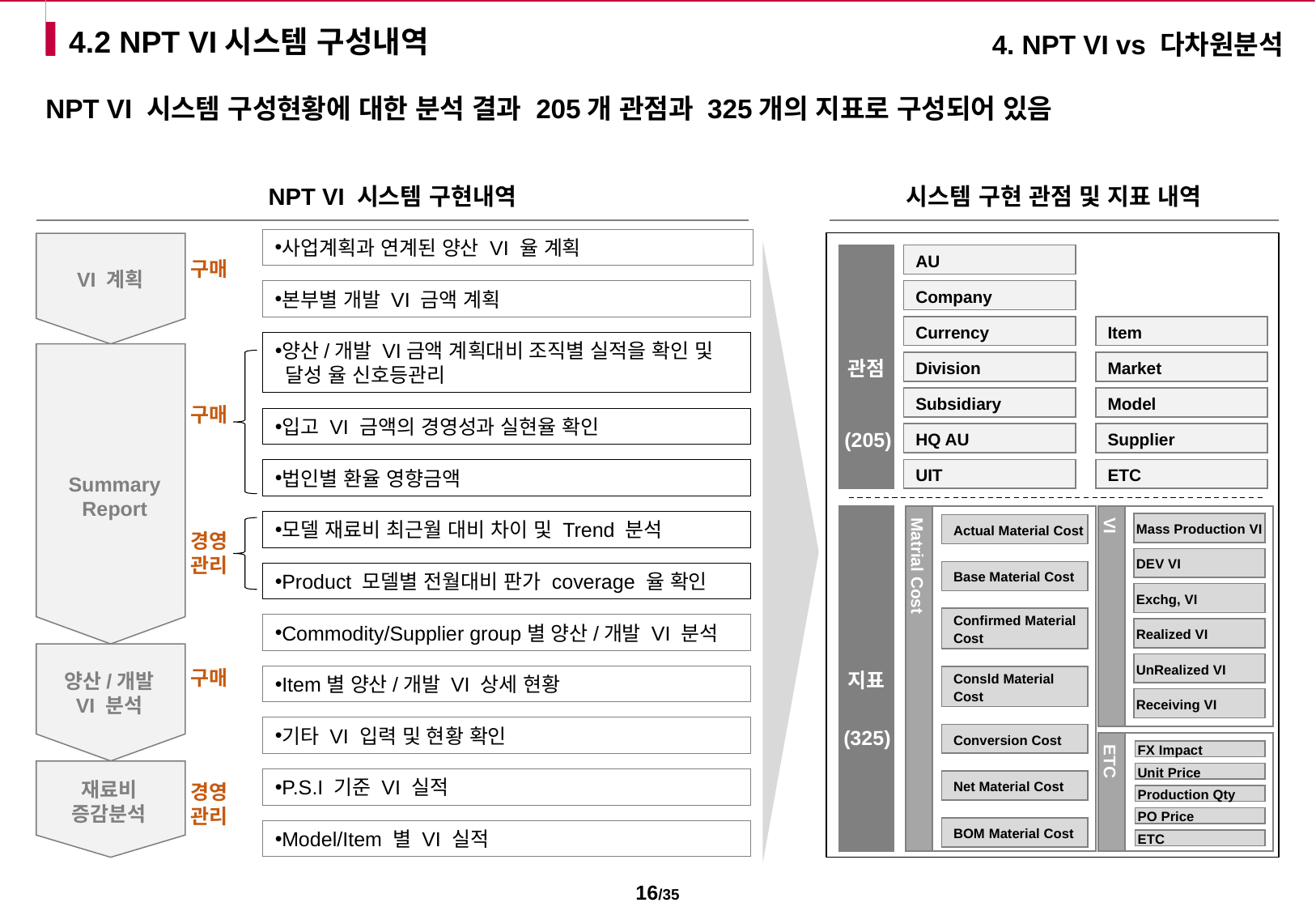

# 4.2 NPT VI시스템 구성내역
4. NPT VI vs 다차원분석
NPT VI 시스템 구성현황에 대한 분석 결과 205개 관점과 325개의 지표로 구성되어 있음
NPT VI 시스템 구현내역
시스템 구현 관점 및 지표 내역

사업계획과 연계된 양산 VI 율 계획

AU
관점
구매
VI 계획
본부별 개발 VI 금액 계획
Company
Currency
Item
양산/개발 VI금액 계획대비 조직별 실적을 확인 및
 달성 율 신호등관리

Division
Market
Subsidiary
Model
구매
입고 VI 금액의 경영성과 실현율 확인

(205)
HQ AU
Supplier
UIT
ETC
법인별 환율 영향금액
Summary
Report
지표
모델 재료비 최근월 대비 차이 및 Trend 분석
Mass Production VI
Actual Material Cost

경영
관리

DEV VI
Base Material Cost
Product 모델별 전월대비 판가 coverage 율 확인
Exchg, VI

VI
Confirmed Material
Cost
Commodity/Supplier group별 양산/개발 VI 분석
Realized VI

UnRealized VI
구매
양산/개발
VI 분석
Matrial Cost
Item별 양산/개발 VI 상세 현황
Consld Material
Cost
Receiving VI
기타 VI 입력 및 현황 확인

(325)
Conversion Cost

FX Impact
Unit Price
P.S.I 기준 VI 실적
재료비
증감분석
Net Material Cost
경영
관리
ETC
Production Qty
PO Price
BOM Material Cost
Model/Item 별 VI 실적
ETC